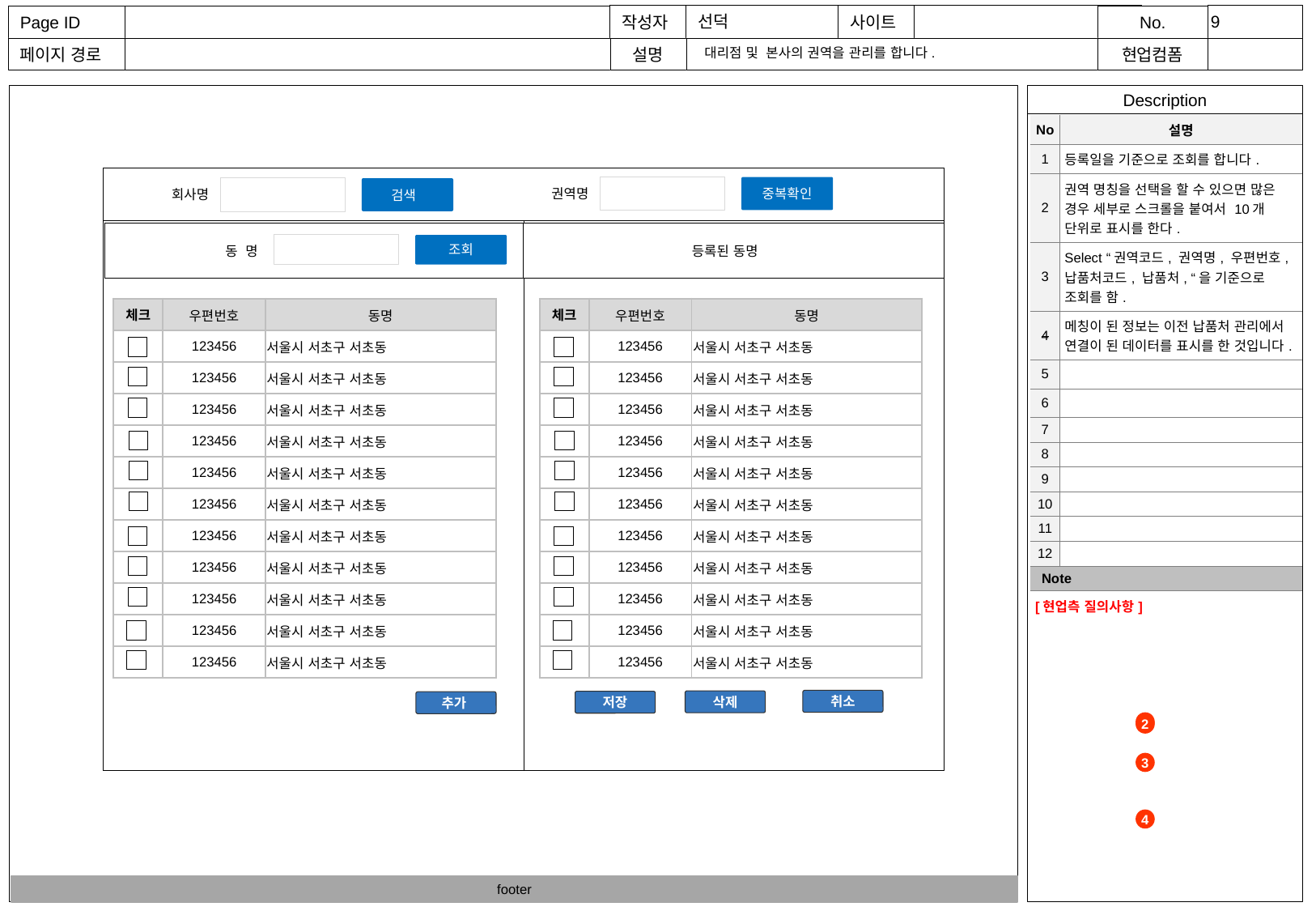

대리점 및  본사의 권역을 관리를 합니다.

| No | 설명 |
| --- | --- |
| 1 | 등록일을 기준으로 조회를 합니다. |
| 2 | 권역 명칭을 선택을 할 수 있으면 많은 경우 세부로 스크롤을 붙여서 10개 단위로 표시를 한다. |
| 3 | Select “권역코드, 권역명, 우편번호, 납품처코드, 납품처, “을 기준으로 조회를 함. |
| 4 | 메칭이 된 정보는 이전 납품처 관리에서 연결이 된 데이터를 표시를 한 것입니다. |
| 5 |  |
| 6 |  |
| 7 |  |
| 8 |  |
| 9 |  |
| 10 |  |
| 11 |  |
| 12 |  |
| Note |  |
| [현업측 질의사항] |  |

중복확인

검색
권역명
회사명

조회
등록된 동명
동  명
| 체크 | 우편번호 | 동명 |
| --- | --- | --- |
|  | 123456 | 서울시 서초구 서초동 |
|  | 123456 | 서울시 서초구 서초동 |
|  | 123456 | 서울시 서초구 서초동 |
|  | 123456 | 서울시 서초구 서초동 |
|  | 123456 | 서울시 서초구 서초동 |
|  | 123456 | 서울시 서초구 서초동 |
|  | 123456 | 서울시 서초구 서초동 |
|  | 123456 | 서울시 서초구 서초동 |
|  | 123456 | 서울시 서초구 서초동 |
|  | 123456 | 서울시 서초구 서초동 |
|  | 123456 | 서울시 서초구 서초동 |
| 체크 | 우편번호 | 동명 |
| --- | --- | --- |
|  | 123456 | 서울시 서초구 서초동 |
|  | 123456 | 서울시 서초구 서초동 |
|  | 123456 | 서울시 서초구 서초동 |
|  | 123456 | 서울시 서초구 서초동 |
|  | 123456 | 서울시 서초구 서초동 |
|  | 123456 | 서울시 서초구 서초동 |
|  | 123456 | 서울시 서초구 서초동 |
|  | 123456 | 서울시 서초구 서초동 |
|  | 123456 | 서울시 서초구 서초동 |
|  | 123456 | 서울시 서초구 서초동 |
|  | 123456 | 서울시 서초구 서초동 |

취소
삭제
저장
추가
1
2
3
4
footer